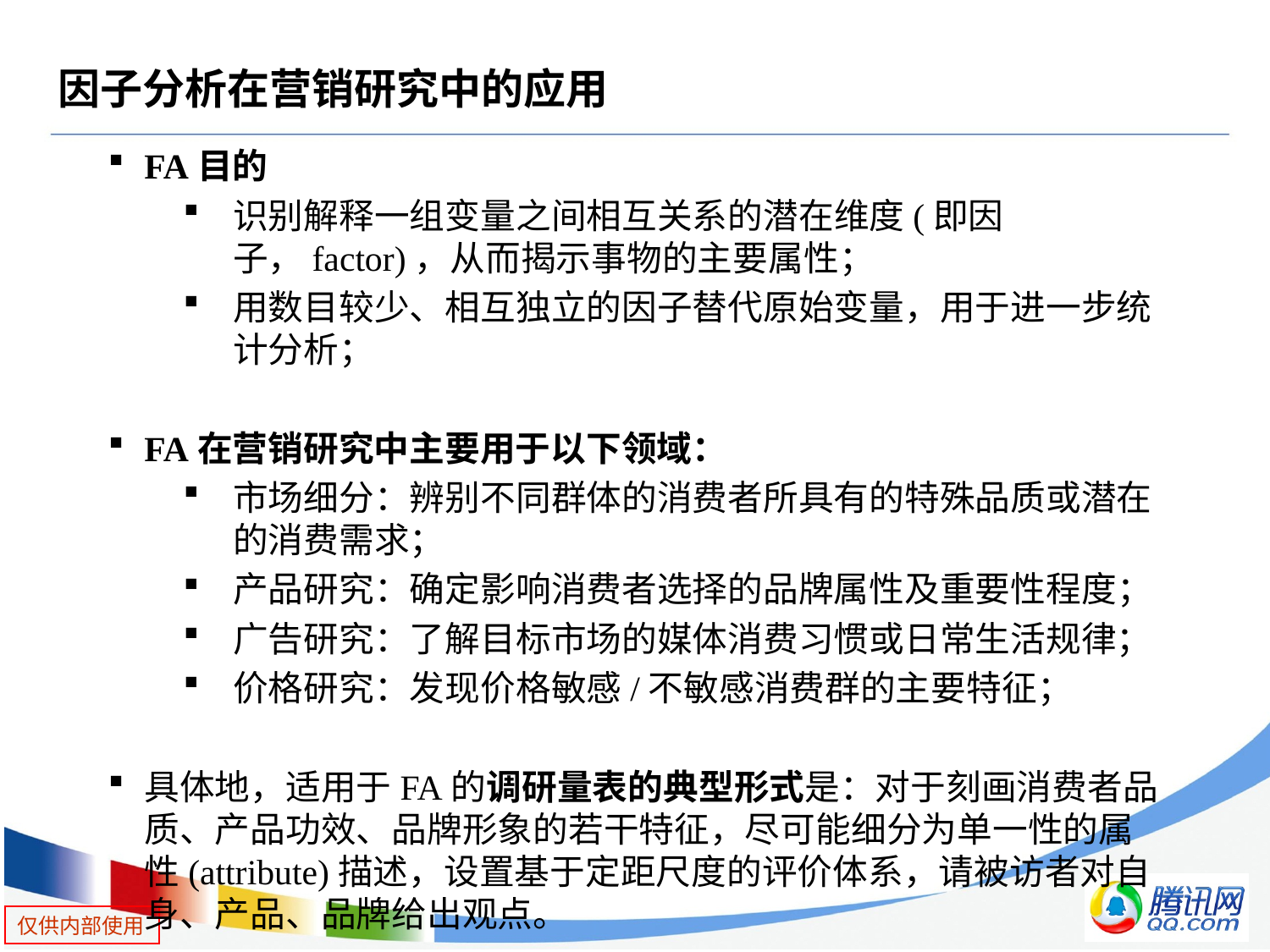

# 因子分析在营销研究中的应用
FA目的
识别解释一组变量之间相互关系的潜在维度(即因子，factor)，从而揭示事物的主要属性；
用数目较少、相互独立的因子替代原始变量，用于进一步统计分析；

FA在营销研究中主要用于以下领域：
市场细分：辨别不同群体的消费者所具有的特殊品质或潜在的消费需求；
产品研究：确定影响消费者选择的品牌属性及重要性程度；
广告研究：了解目标市场的媒体消费习惯或日常生活规律；
价格研究：发现价格敏感/不敏感消费群的主要特征；

具体地，适用于FA的调研量表的典型形式是：对于刻画消费者品质、产品功效、品牌形象的若干特征，尽可能细分为单一性的属性(attribute)描述，设置基于定距尺度的评价体系，请被访者对自身、产品、品牌给出观点。